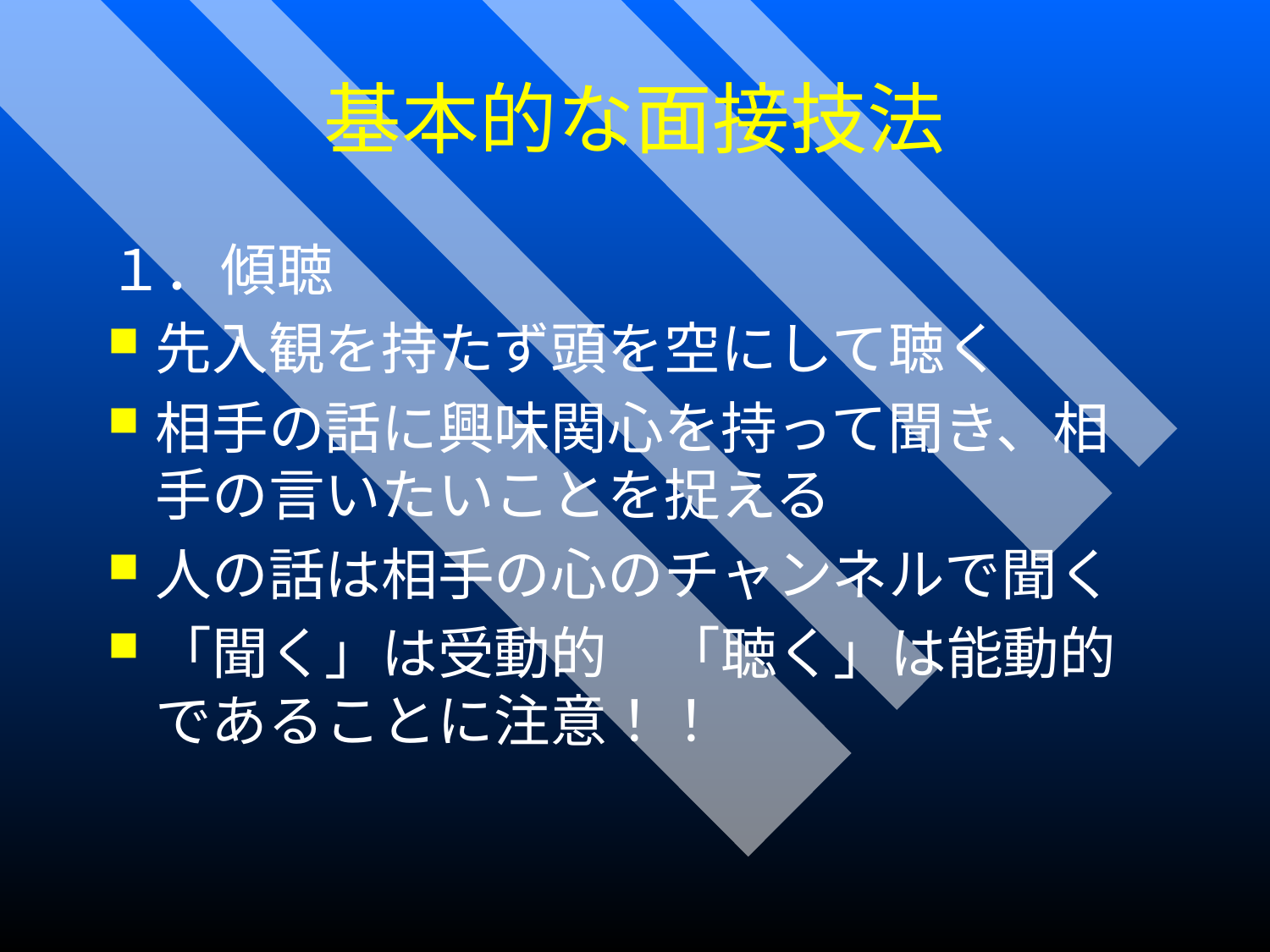

基本的な面接技法
１．傾聴
先入観を持たず頭を空にして聴く
相手の話に興味関心を持って聞き、相手の言いたいことを捉える
人の話は相手の心のチャンネルで聞く
「聞く」は受動的　「聴く」は能動的であることに注意！！